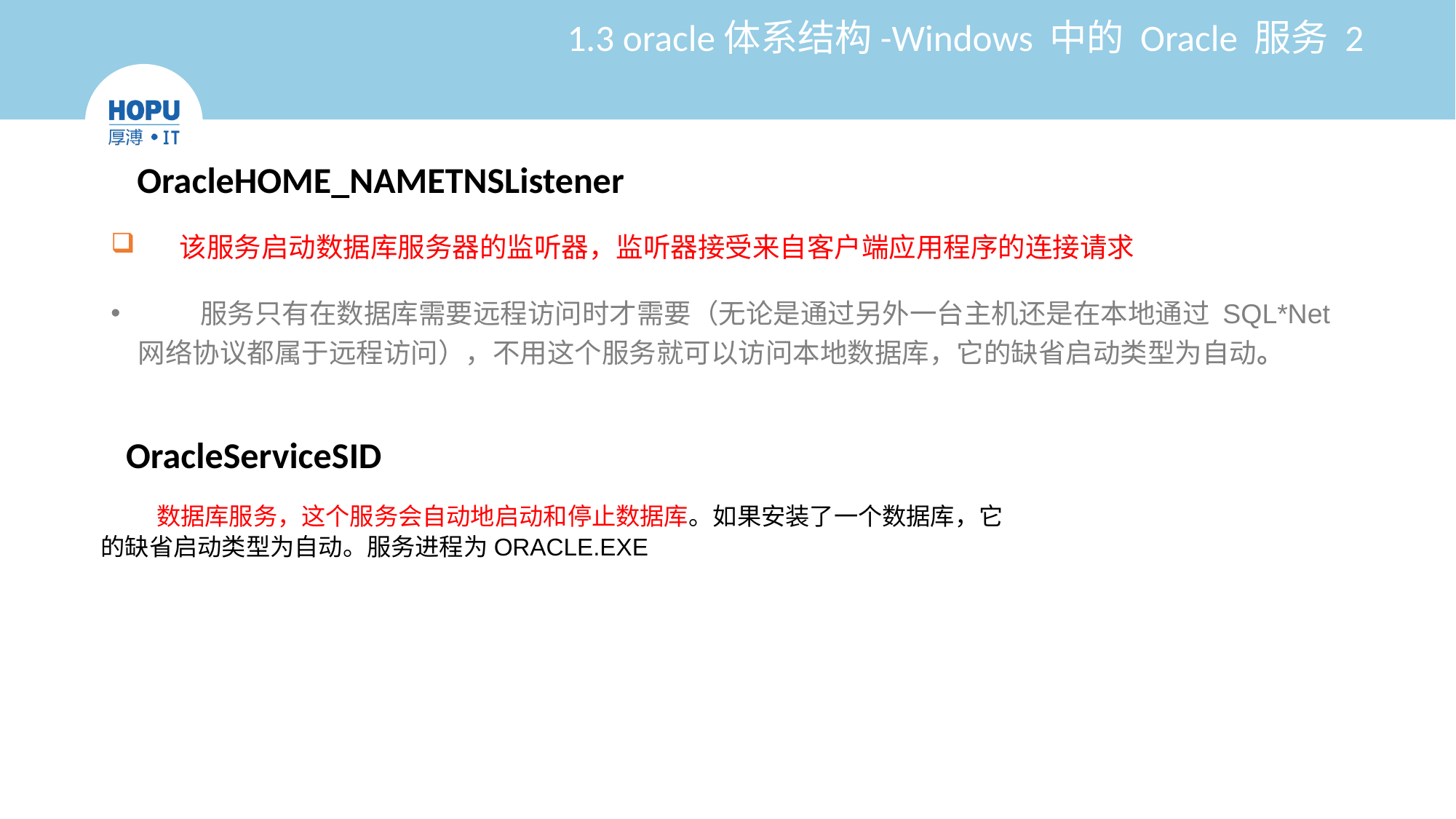

# 1.3 oracle体系结构-Windows 中的 Oracle 服务 2
OracleHOME_NAMETNSListener
   该服务启动数据库服务器的监听器，监听器接受来自客户端应用程序的连接请求
         服务只有在数据库需要远程访问时才需要（无论是通过另外一台主机还是在本地通过 SQL*Net 网络协议都属于远程访问），不用这个服务就可以访问本地数据库，它的缺省启动类型为自动。

OracleServiceSID
       数据库服务，这个服务会自动地启动和停止数据库。如果安装了一个数据库，它 的缺省启动类型为自动。服务进程为ORACLE.EXE